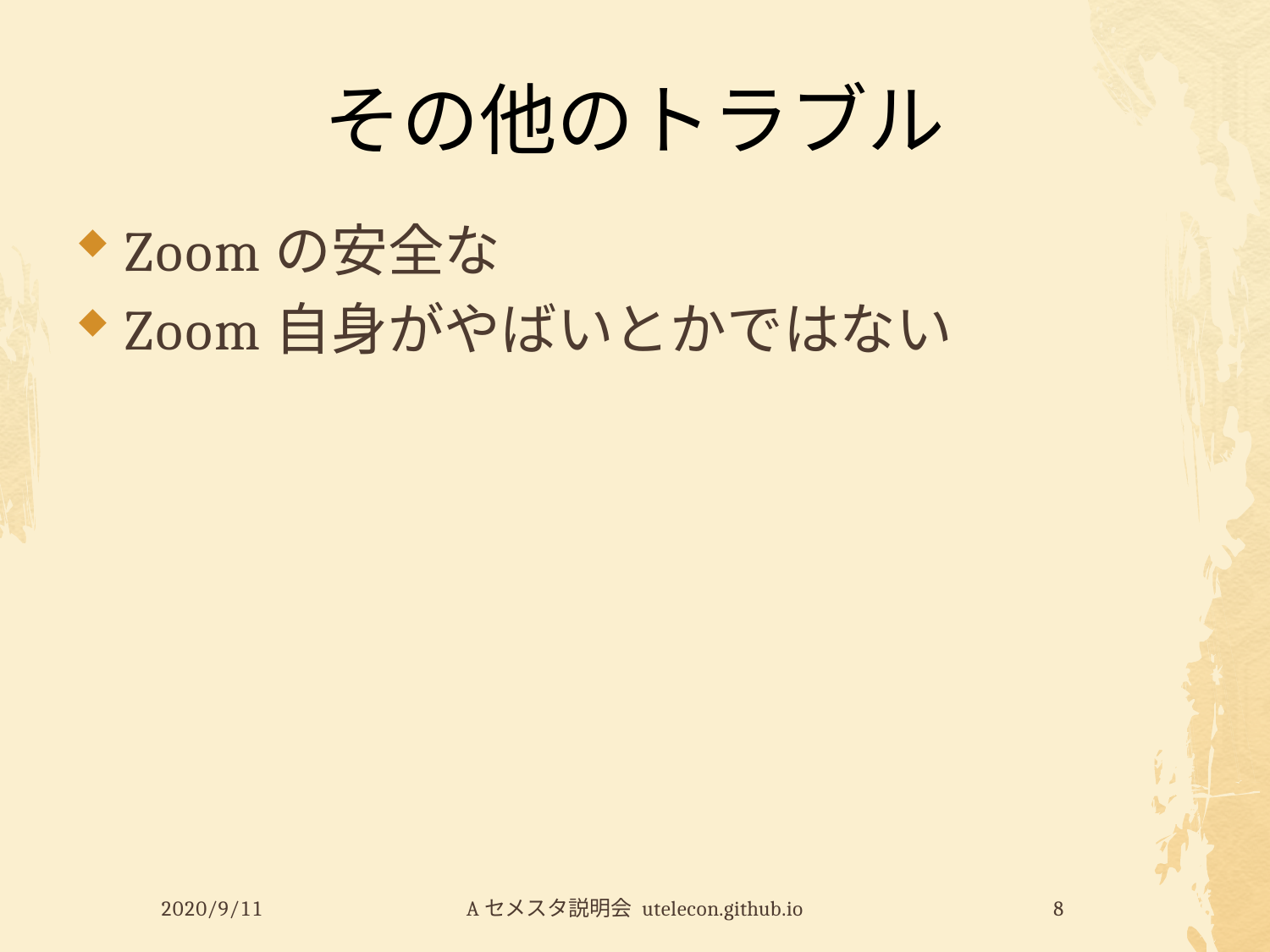

# その他のトラブル
Zoomの安全な
Zoom自身がやばいとかではない
2020/9/11
Aセメスタ説明会 utelecon.github.io
8